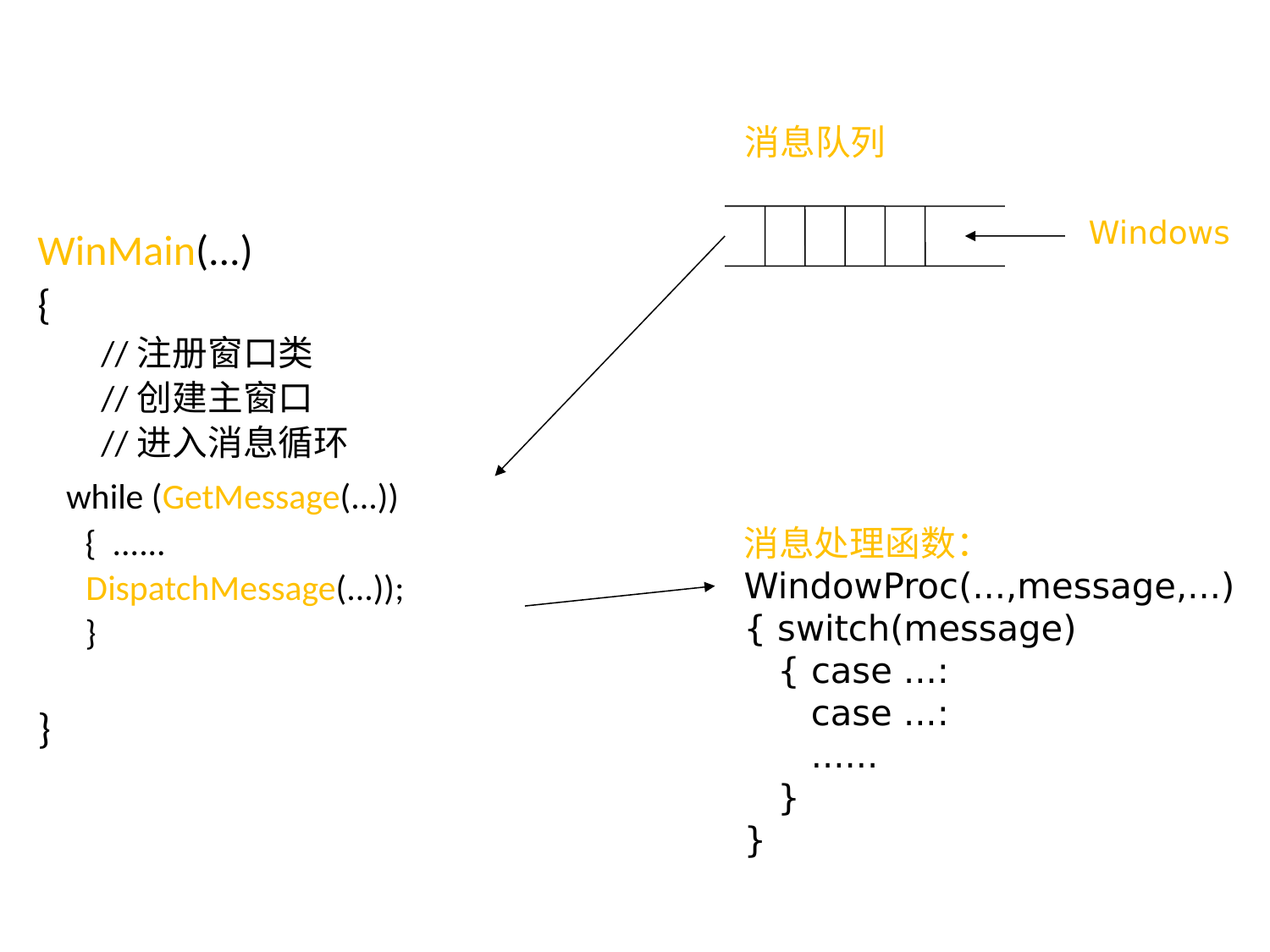

消息队列

Windows
WinMain(...)
{
//注册窗口类
//创建主窗口
//进入消息循环
   while (GetMessage(...))
	{  ......
      DispatchMessage(...));
	}

}

消息处理函数：
WindowProc(...,message,...)
{ switch(message)
   { case ...:
      case ...:
      ......
   }
}